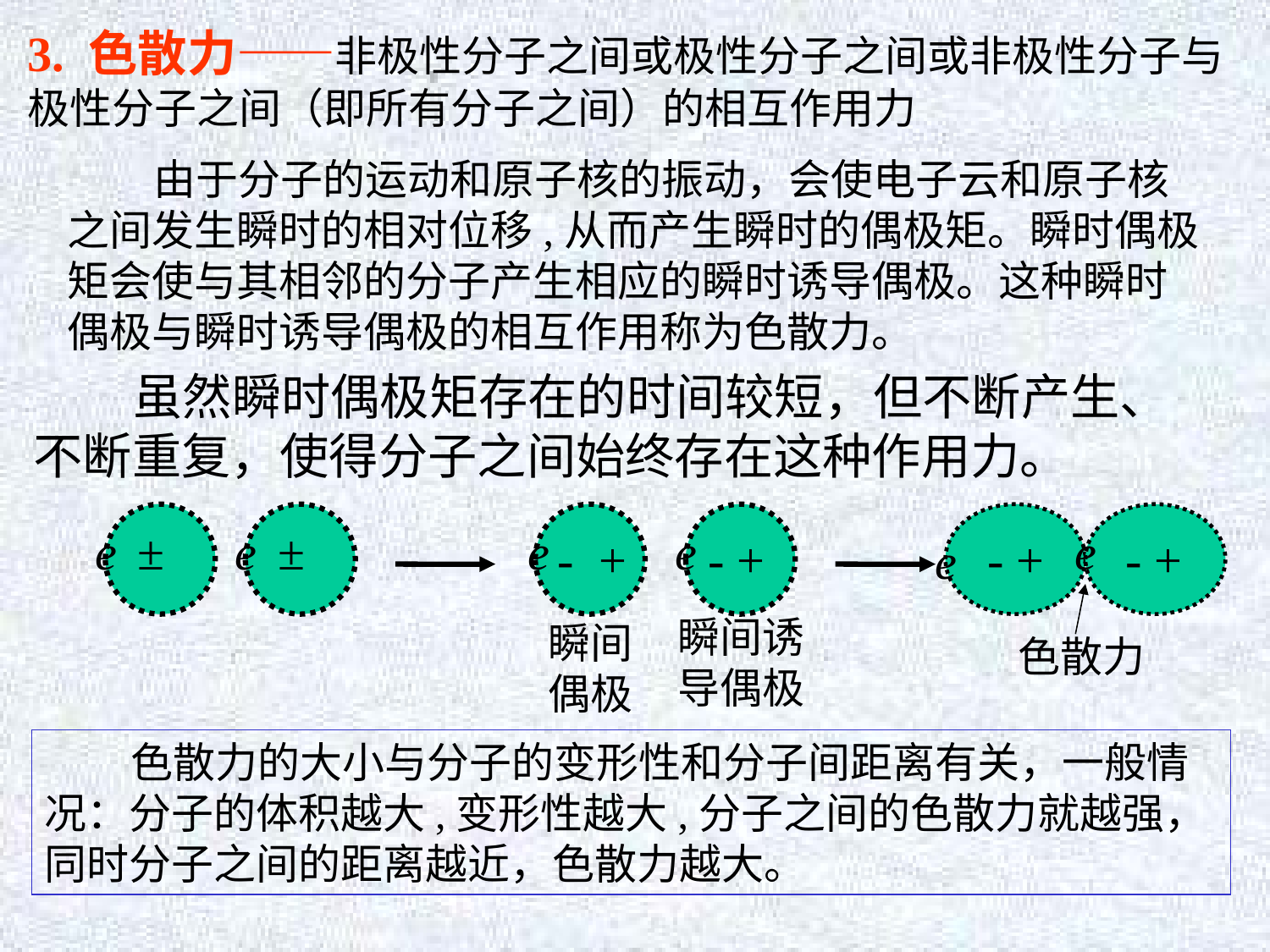

3. 色散力——非极性分子之间或极性分子之间或非极性分子与极性分子之间（即所有分子之间）的相互作用力
        由于分子的运动和原子核的振动，会使电子云和原子核之间发生瞬时的相对位移,从而产生瞬时的偶极矩。瞬时偶极矩会使与其相邻的分子产生相应的瞬时诱导偶极。这种瞬时偶极与瞬时诱导偶极的相互作用称为色散力。
        虽然瞬时偶极矩存在的时间较短，但不断产生、不断重复，使得分子之间始终存在这种作用力。

±

±
e
e

-  +

- +
e
瞬间诱导偶极
瞬间偶极
e

e
- +
- +
e

色散力

        色散力的大小与分子的变形性和分子间距离有关，一般情况：分子的体积越大,变形性越大,分子之间的色散力就越强，同时分子之间的距离越近，色散力越大。